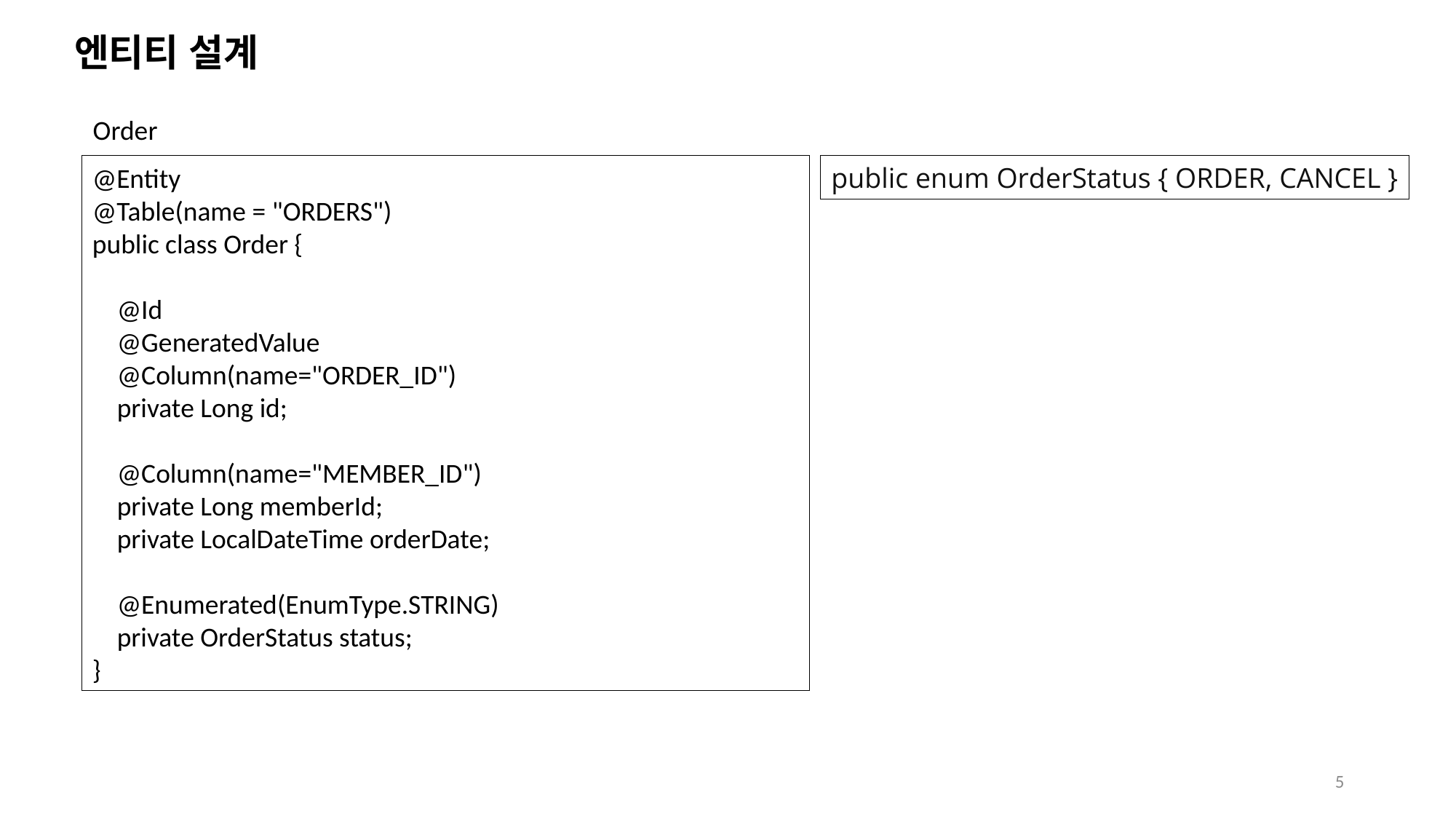

# 엔티티 설계
Order
@Entity
@Table(name = "ORDERS")
public class Order {

    @Id
    @GeneratedValue
    @Column(name="ORDER_ID")
    private Long id;

    @Column(name="MEMBER_ID")
    private Long memberId;
    private LocalDateTime orderDate;

    @Enumerated(EnumType.STRING)
    private OrderStatus status;
}
public enum OrderStatus { ORDER, CANCEL }
5